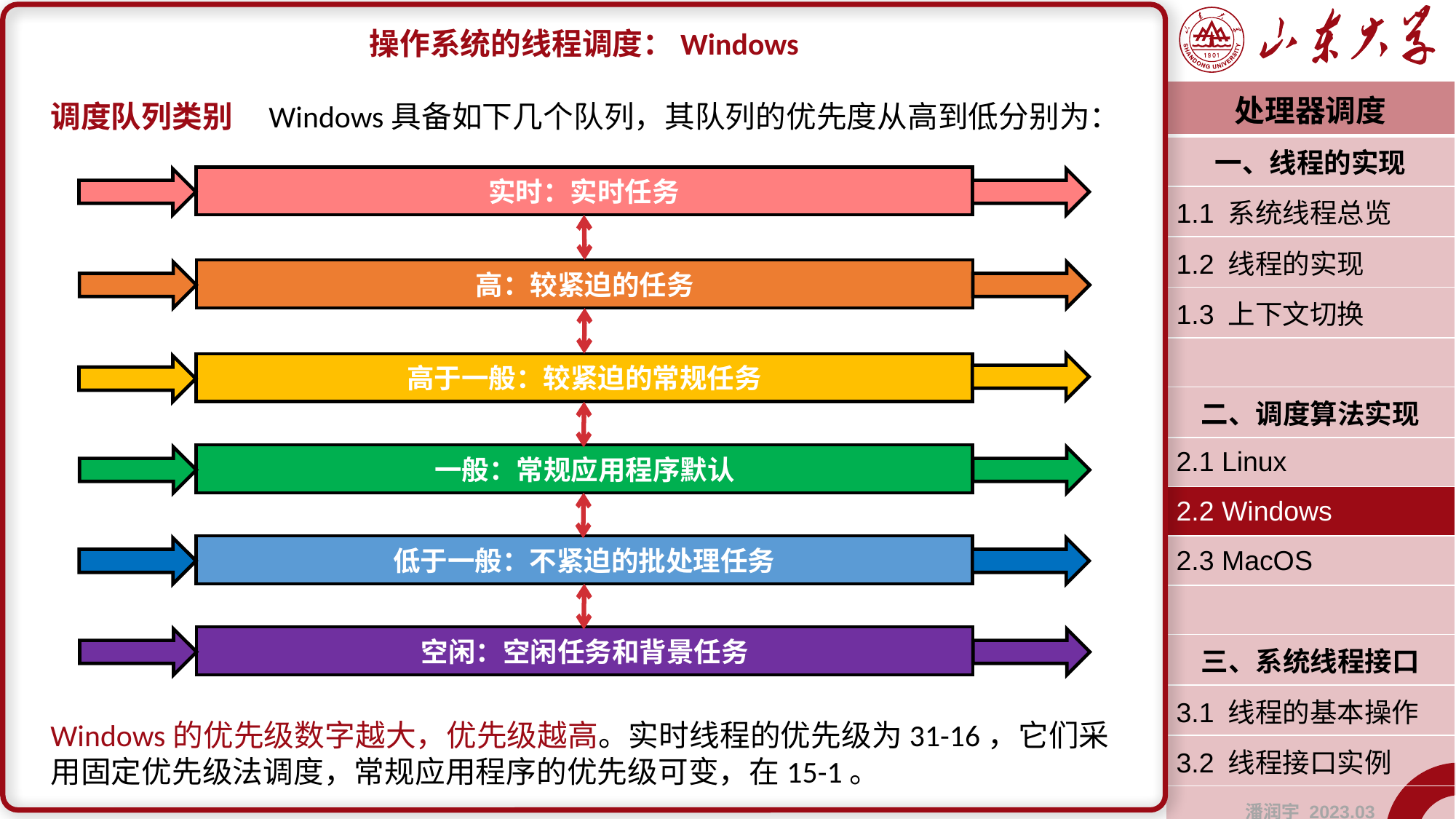

操作系统的线程调度：Windows

调度队列类别	Windows具备如下几个队列，其队列的优先度从高到低分别为：

Windows的优先级数字越大，优先级越高。实时线程的优先级为31-16，它们采用固定优先级法调度，常规应用程序的优先级可变，在15-1。
| 处理器调度 |
| --- |
| 一、线程的实现 |
| 1.1 系统线程总览 |
| 1.2 线程的实现 |
| 1.3 上下文切换 |
|  |
| 二、调度算法实现 |
| 2.1 Linux |
| 2.2 Windows |
| 2.3 MacOS |
|  |
| 三、系统线程接口 |
| 3.1 线程的基本操作 |
| 3.2 线程接口实例 |
| 潘润宇 2023.03 |
实时：实时任务

高：较紧迫的任务

高于一般：较紧迫的常规任务

一般：常规应用程序默认

低于一般：不紧迫的批处理任务

空闲：空闲任务和背景任务